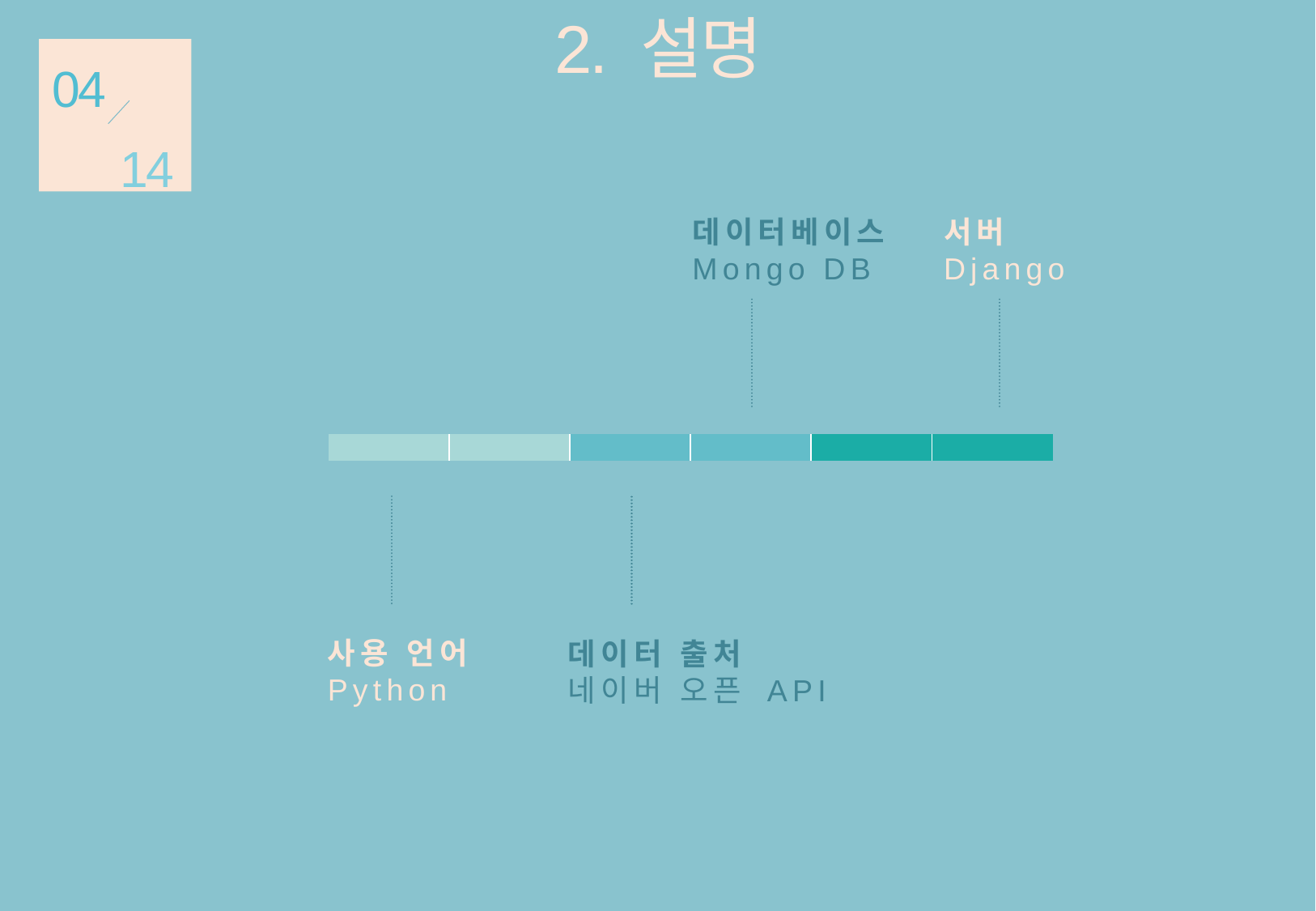

2. 설명
04

14
데이터베이스
Mongo DB
서버
Django
|  |  |  |  |  |  |
| --- | --- | --- | --- | --- | --- |
사용 언어
Python
데이터 출처
네이버 오픈 API